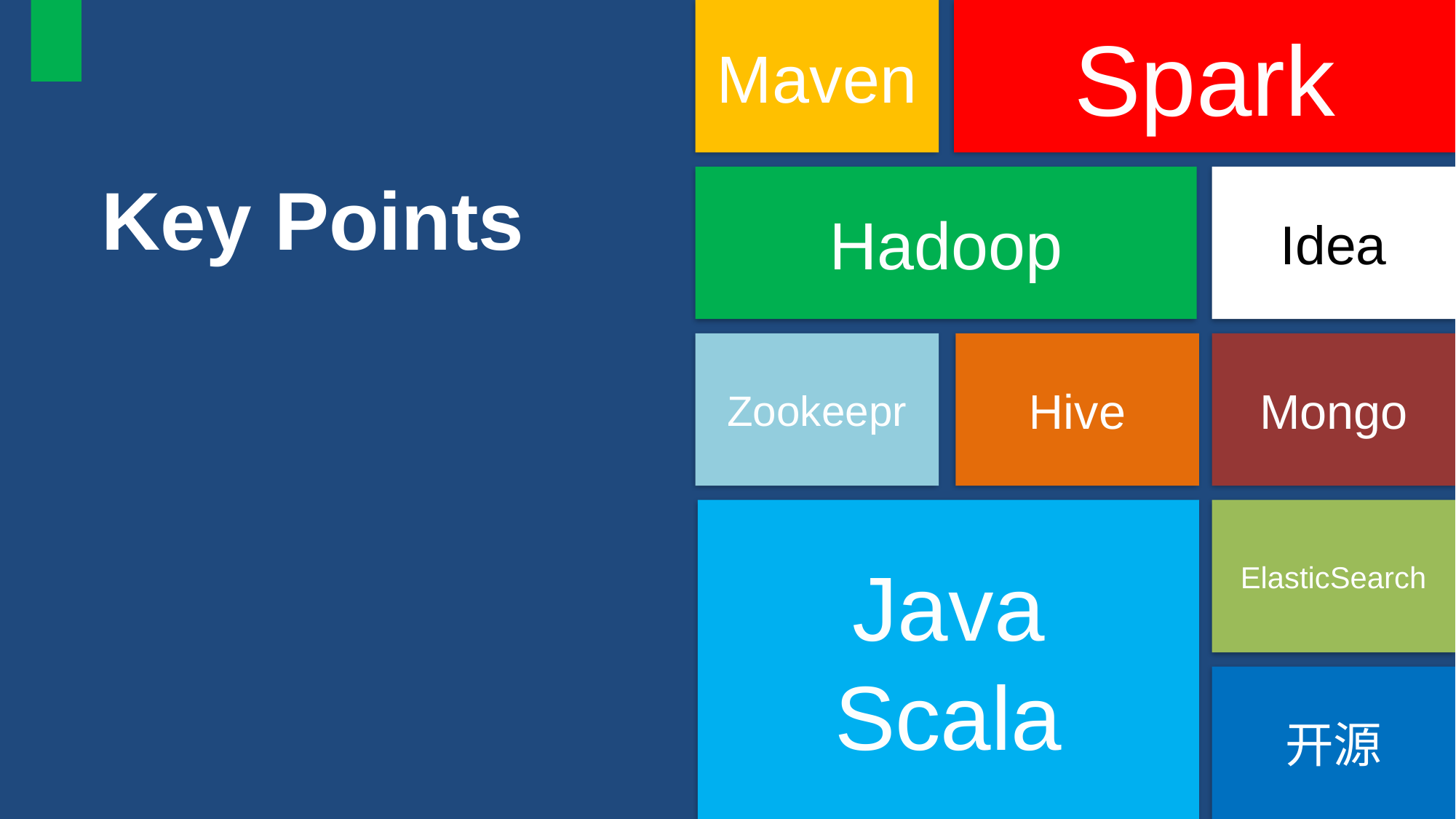

Maven
Spark

# Key Points
Hadoop
Idea
Zookeepr
Hive
Mongo
Java
Scala
ElasticSearch
开源